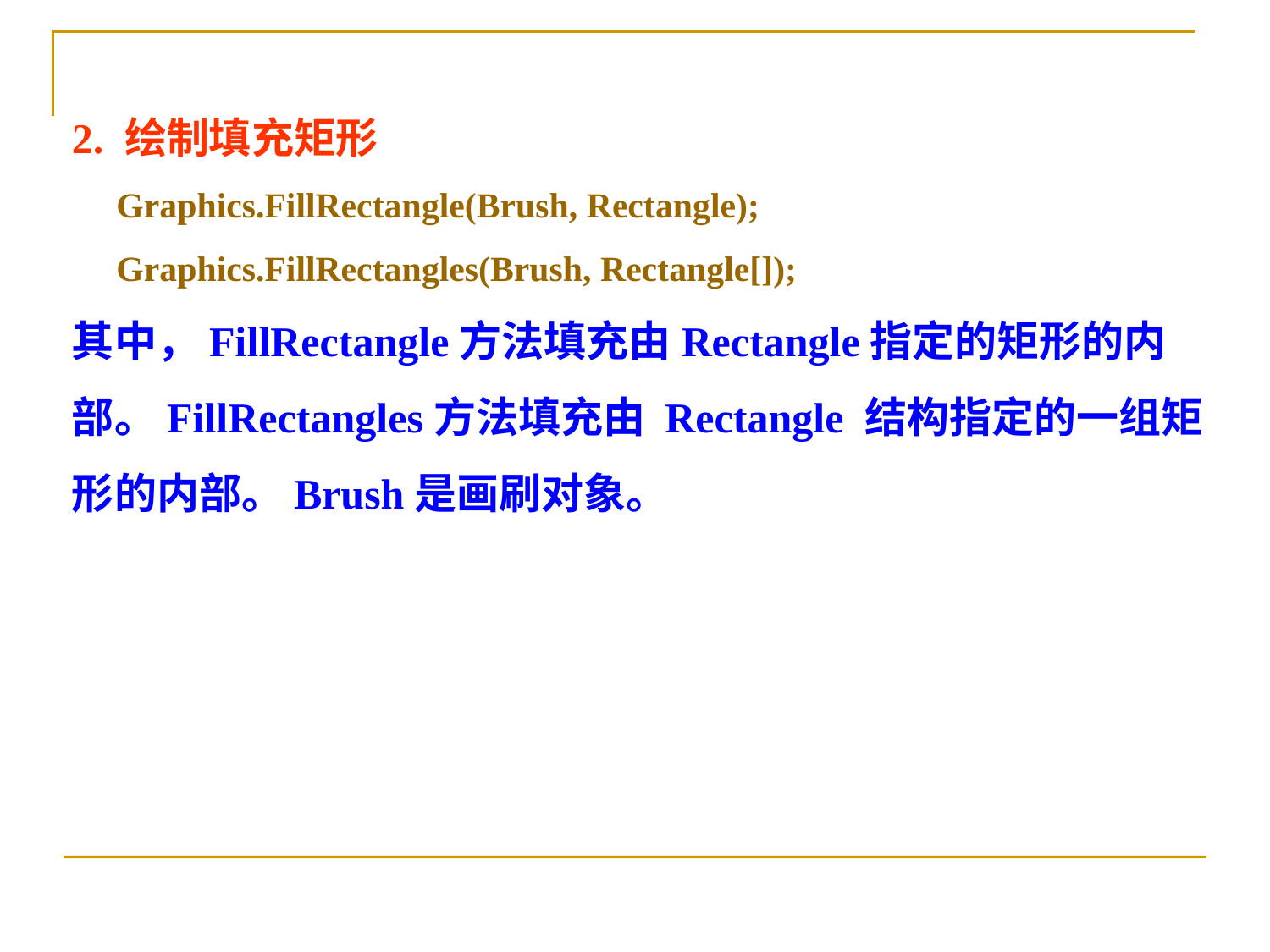

2. 绘制填充矩形
     Graphics.FillRectangle(Brush, Rectangle);
     Graphics.FillRectangles(Brush, Rectangle[]);
其中，FillRectangle方法填充由Rectangle指定的矩形的内部。FillRectangles方法填充由 Rectangle 结构指定的一组矩形的内部。Brush是画刷对象。